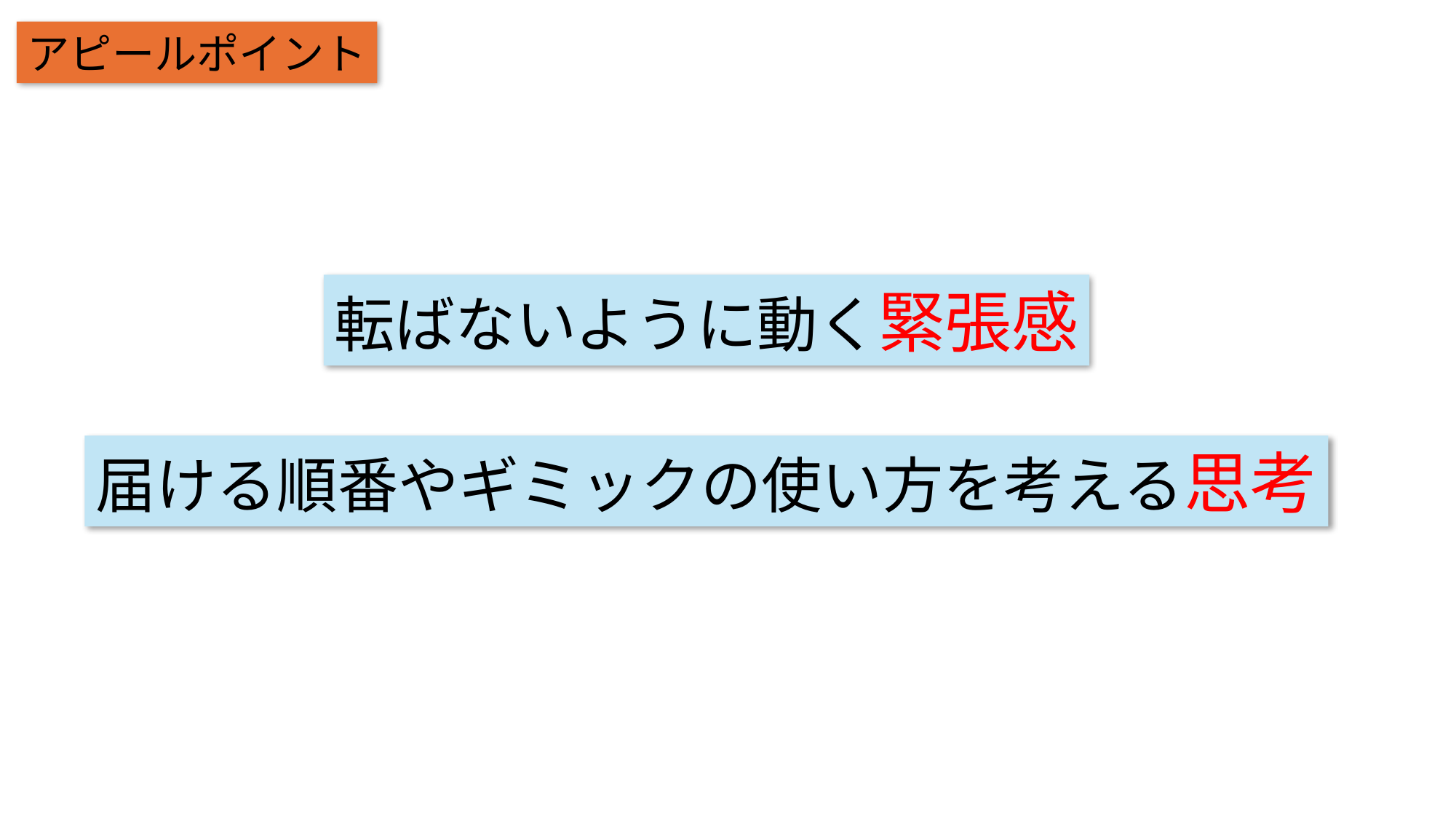

アピールポイント
転ばないように動く緊張感
届ける順番やギミックの使い方を考える思考